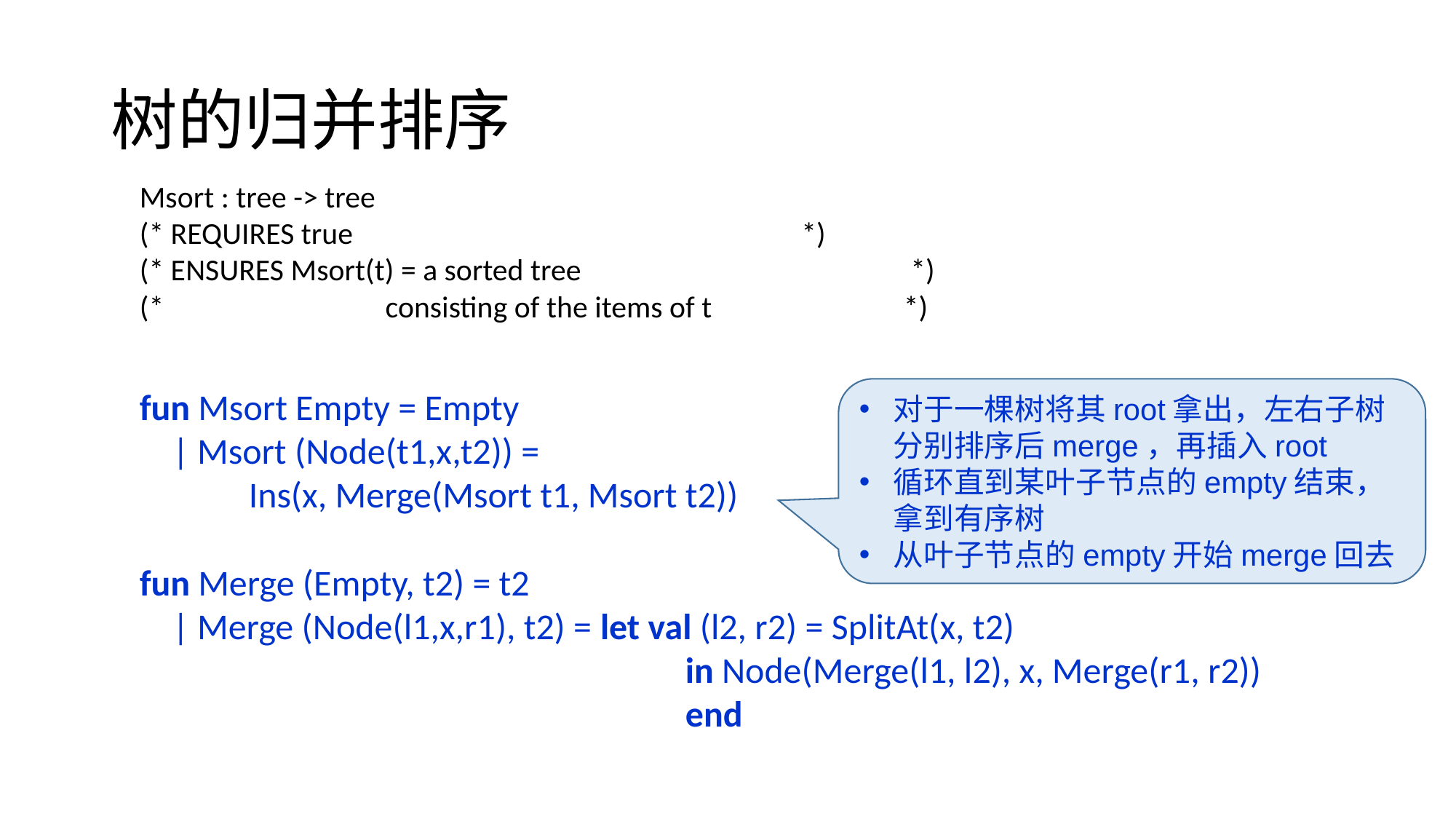

# 树的归并排序
Msort : tree -> tree
(* REQUIRES true					 *)
(* ENSURES Msort(t) = a sorted tree 			 *)
(* 		    consisting of the items of t	 	*)

fun Msort Empty = Empty
    | Msort (Node(t1,x,t2)) =
	Ins(x, Merge(Msort t1, Msort t2))
对于一棵树将其root拿出，左右子树分别排序后merge，再插入root
循环直到某叶子节点的empty结束，拿到有序树
从叶子节点的empty开始merge回去
fun Merge (Empty, t2) = t2
    | Merge (Node(l1,x,r1), t2) = let val (l2, r2) = SplitAt(x, t2)
					in Node(Merge(l1, l2), x, Merge(r1, r2))
					end